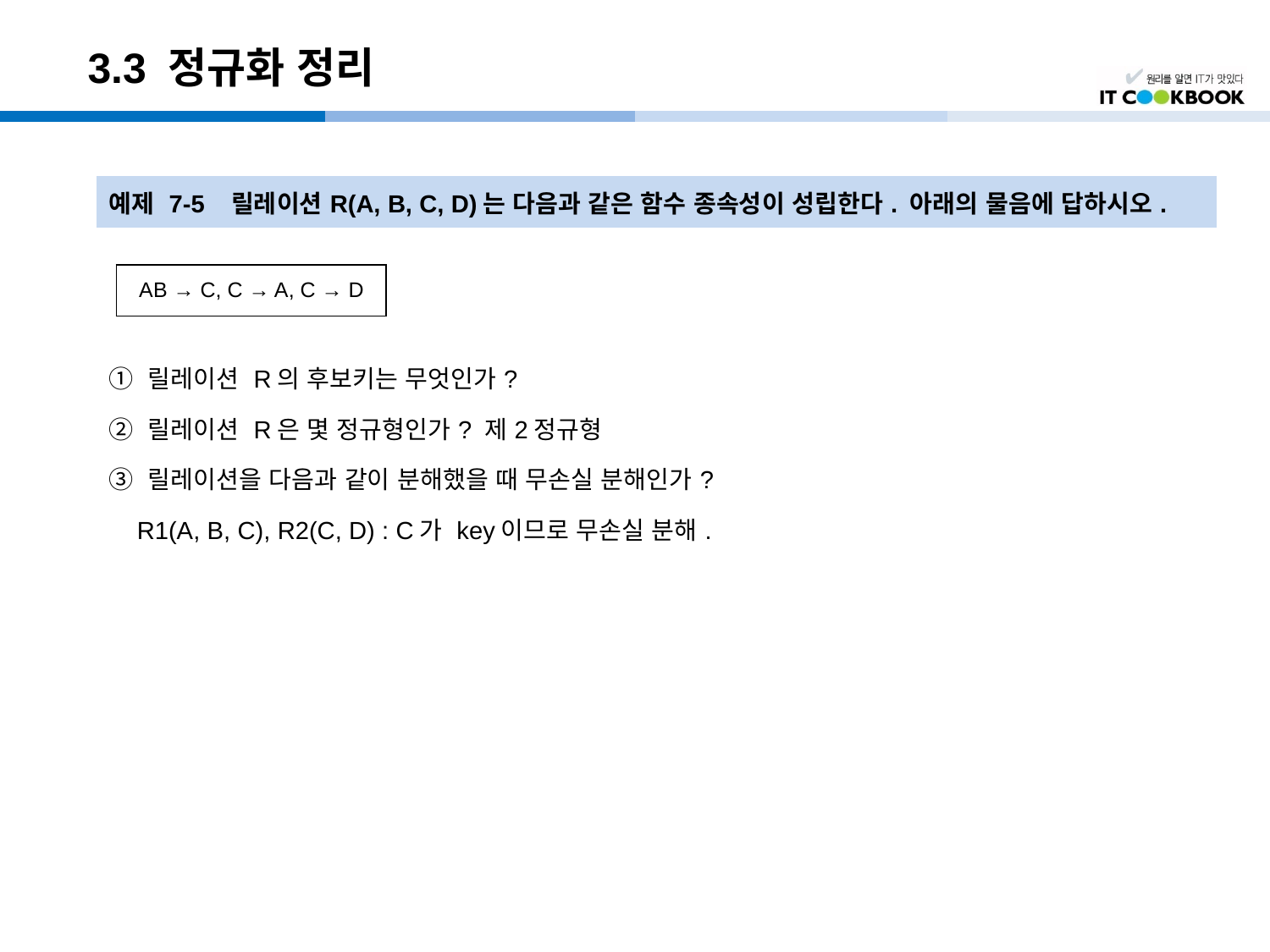

# 3.3 정규화 정리
| 예제 7-5 릴레이션R(A, B, C, D)는 다음과 같은 함수 종속성이 성립한다. 아래의 물음에 답하시오. |
| --- |
| ① 릴레이션 R의 후보키는 무엇인가? ② 릴레이션 R은 몇 정규형인가? 제2정규형 ③ 릴레이션을 다음과 같이 분해했을 때 무손실 분해인가? R1(A, B, C), R2(C, D) : C가 key이므로 무손실 분해. |
| AB → C, C → A, C → D |
| --- |